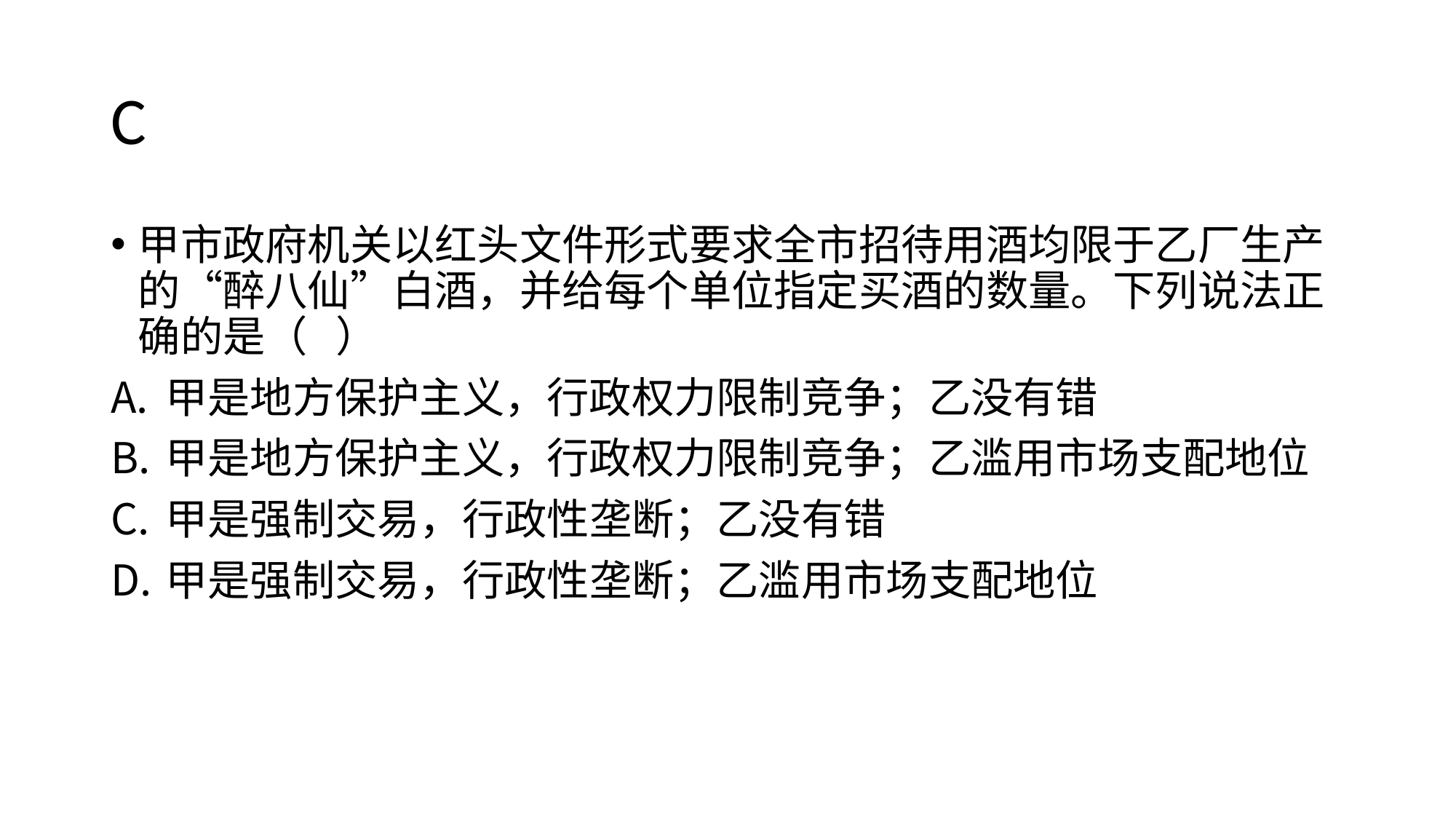

# C
甲市政府机关以红头文件形式要求全市招待用酒均限于乙厂生产的“醉八仙”白酒，并给每个单位指定买酒的数量。下列说法正确的是（   ）
甲是地方保护主义，行政权力限制竞争；乙没有错
甲是地方保护主义，行政权力限制竞争；乙滥用市场支配地位
甲是强制交易，行政性垄断；乙没有错
甲是强制交易，行政性垄断；乙滥用市场支配地位